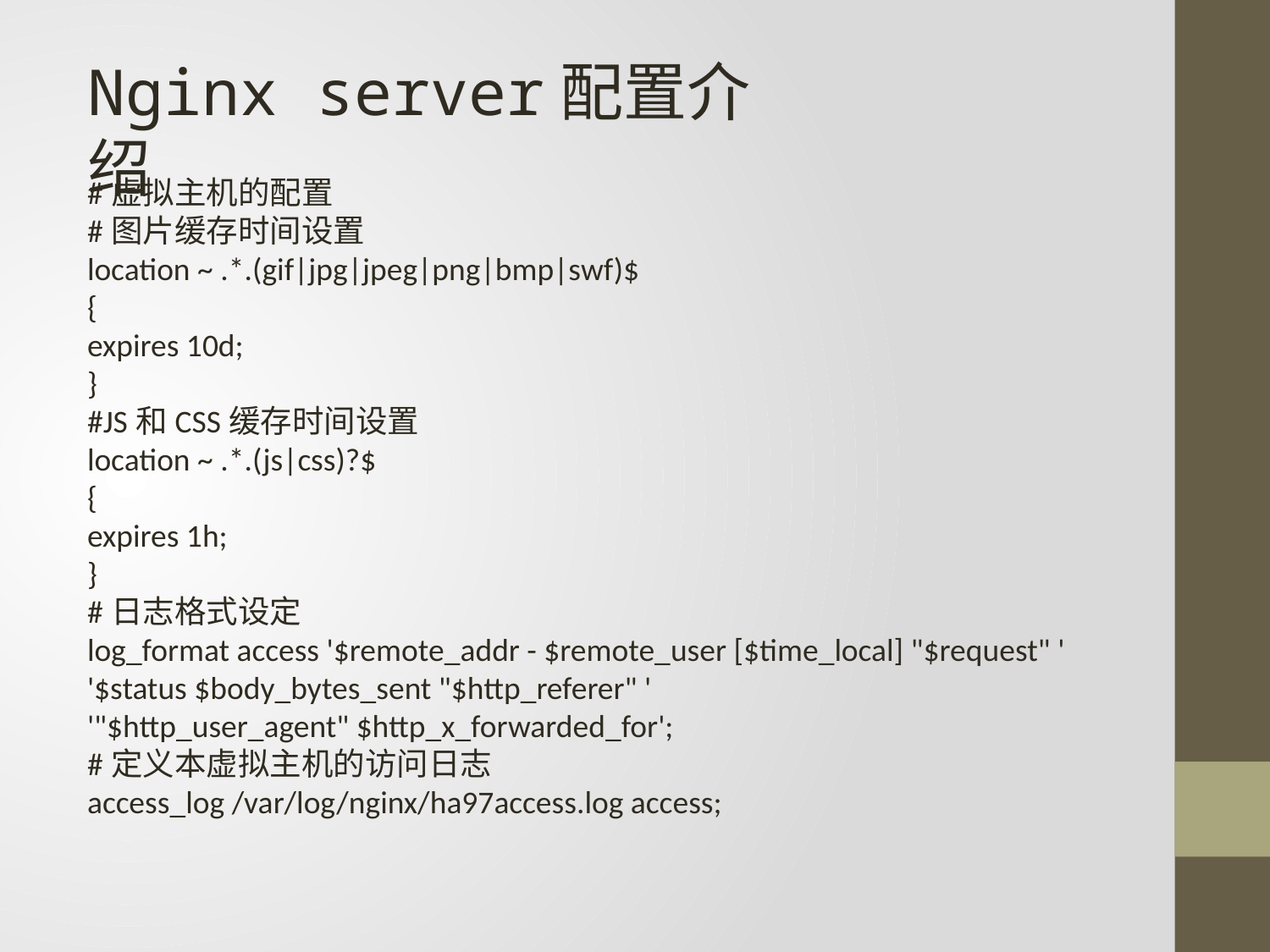

Nginx server配置介绍
#虚拟主机的配置
#图片缓存时间设置
location ~ .*.(gif|jpg|jpeg|png|bmp|swf)$
{
expires 10d;
}
#JS和CSS缓存时间设置
location ~ .*.(js|css)?$
{
expires 1h;
}
#日志格式设定
log_format access '$remote_addr - $remote_user [$time_local] "$request" '
'$status $body_bytes_sent "$http_referer" '
'"$http_user_agent" $http_x_forwarded_for';
#定义本虚拟主机的访问日志
access_log /var/log/nginx/ha97access.log access;